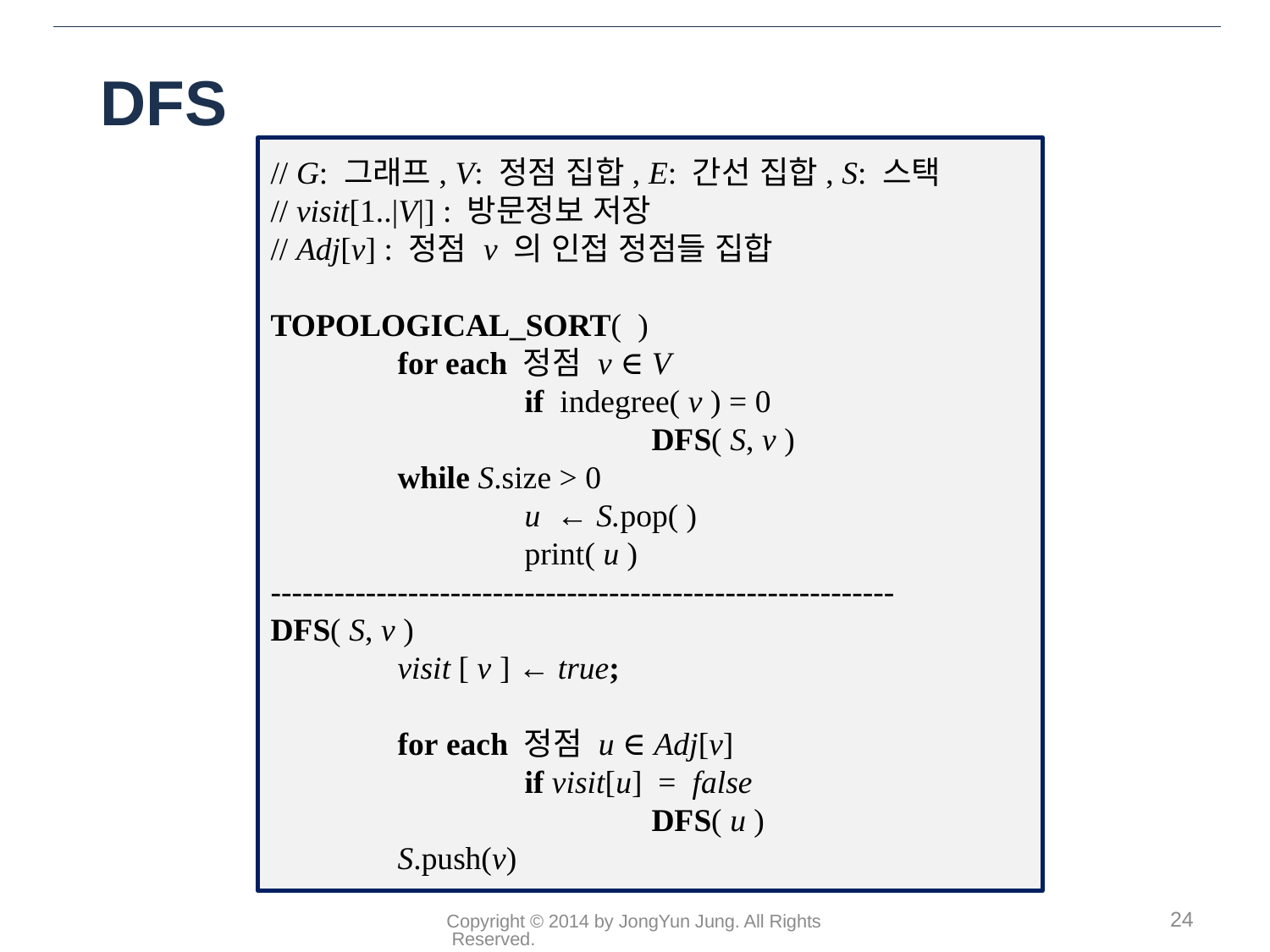

# DFS
// G: 그래프, V: 정점 집합, E: 간선 집합, S: 스택
// visit[1..|V|] : 방문정보 저장
// Adj[v] : 정점 v 의 인접 정점들 집합

TOPOLOGICAL_SORT(  )
	for each 정점 v ∈ V
		if  indegree( v ) = 0
			DFS( S, v )
	while S.size > 0
		u  ← S.pop( )
		print( u )
-----------------------------------------------------------
DFS( S, v )
	visit [ v ] ← true;

	for each 정점 u ∈ Adj[v]
		if visit[u]  =  false
			DFS( u )
	S.push(v)
24
Copyright © 2014 by JongYun Jung. All Rights Reserved.